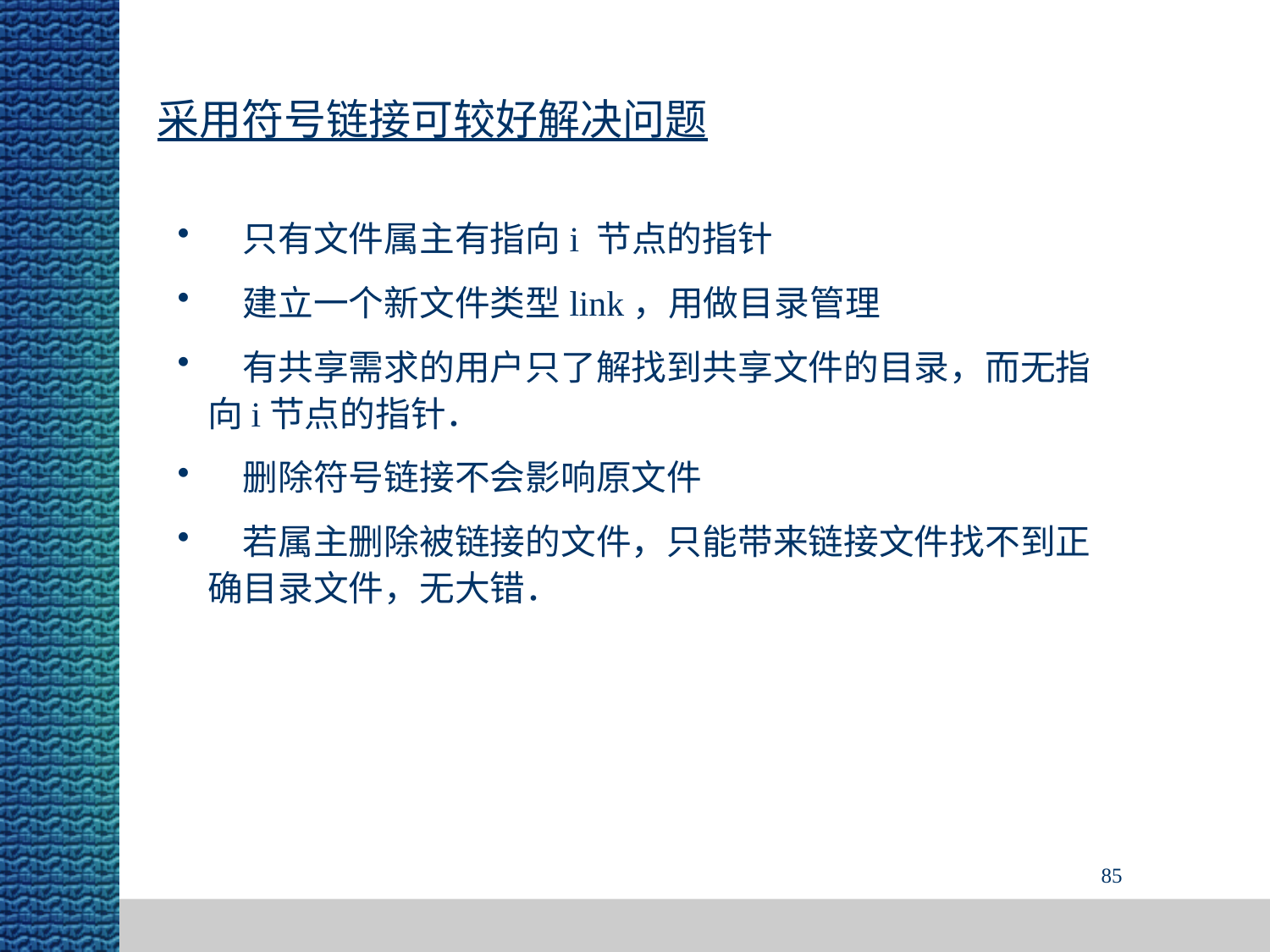

采用符号链接可较好解决问题
　只有文件属主有指向i 节点的指针
　建立一个新文件类型link，用做目录管理
　有共享需求的用户只了解找到共享文件的目录，而无指向i节点的指针．
　删除符号链接不会影响原文件
　若属主删除被链接的文件，只能带来链接文件找不到正确目录文件，无大错．

85